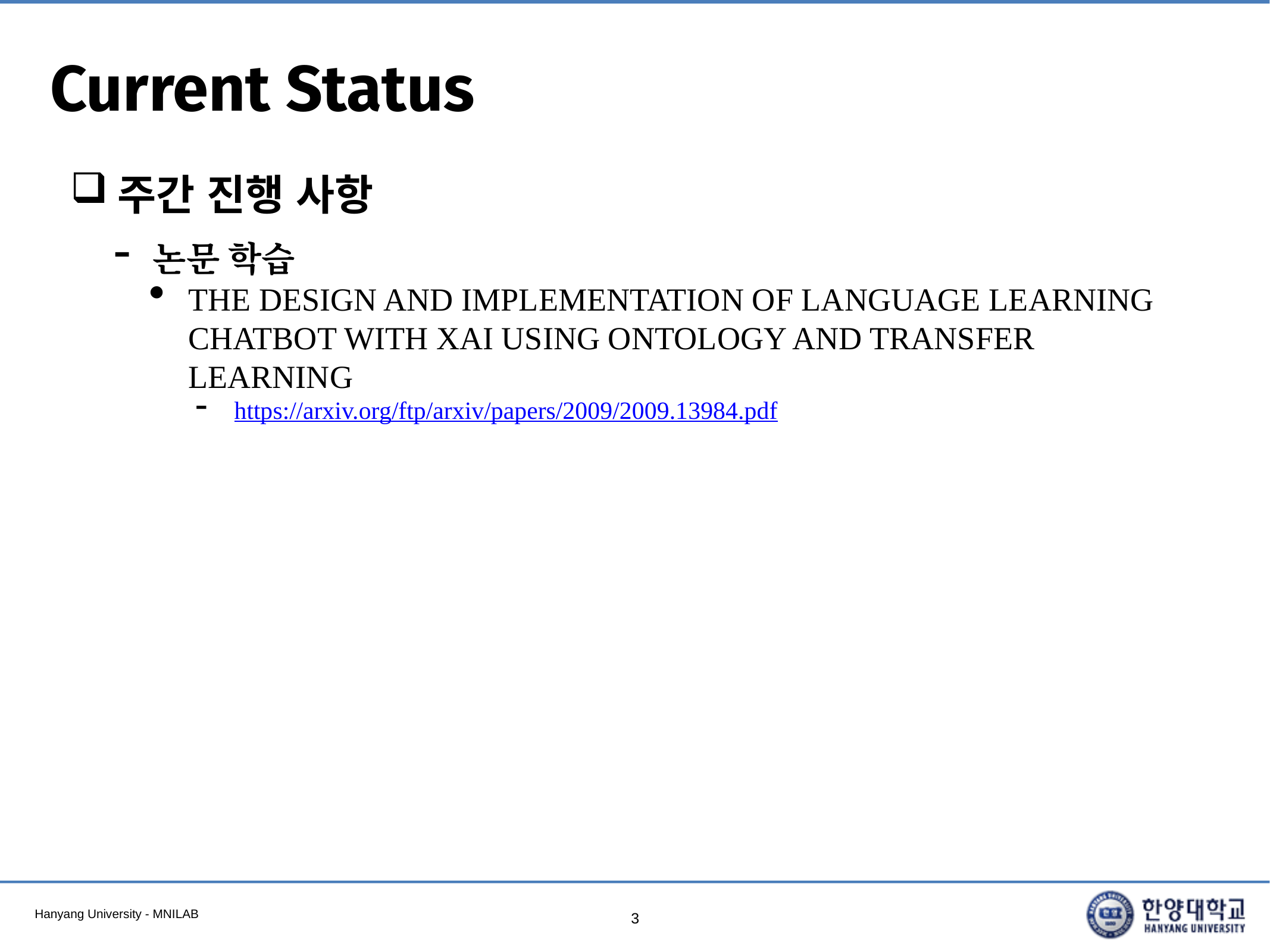

# Current Status
주간 진행 사항
논문 학습
THE DESIGN AND IMPLEMENTATION OF LANGUAGE LEARNING CHATBOT WITH XAI USING ONTOLOGY AND TRANSFER LEARNING
https://arxiv.org/ftp/arxiv/papers/2009/2009.13984.pdf
3